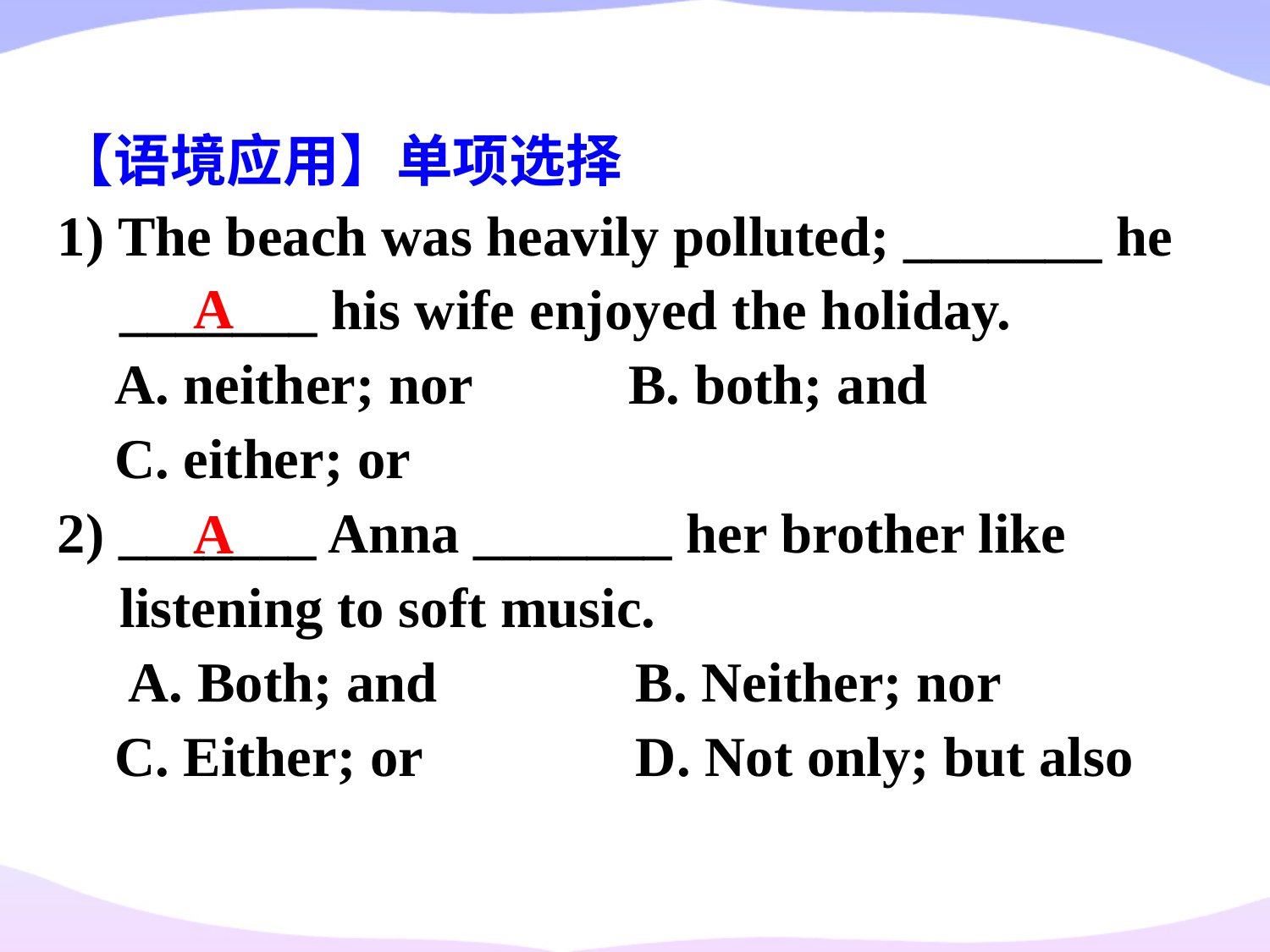

【语境应用】单项选择
1) The beach was heavily polluted; _______ he _______ his wife enjoyed the holiday.
    A. neither; nor           B. both; and
    C. either; or
2) _______ Anna _______ her brother like listening to soft music.
     A. Both; and              B. Neither; nor
    C. Either; or               D. Not only; but also
 A
 A